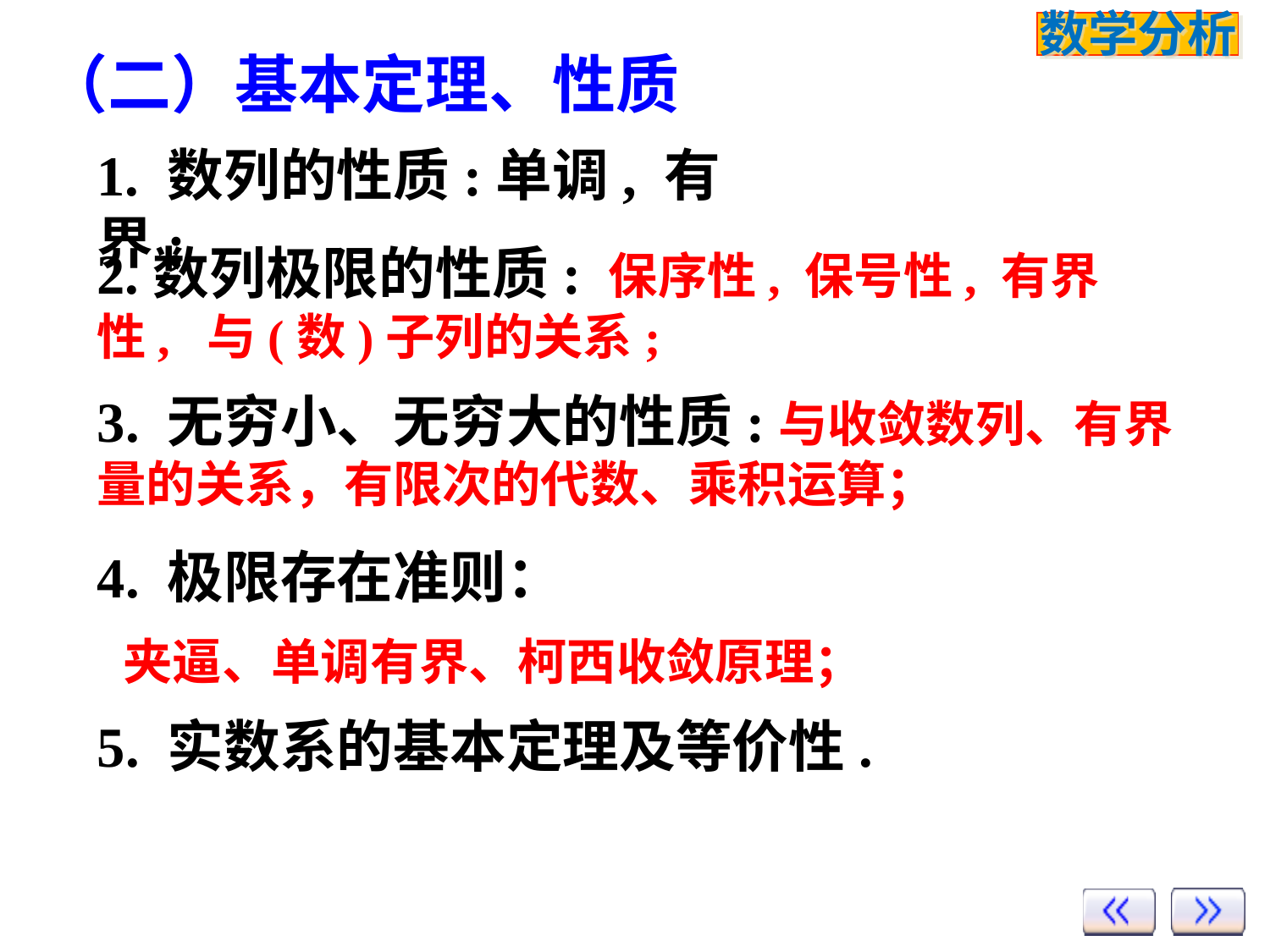

（二）基本定理、性质
1. 数列的性质:单调, 有界;
2.数列极限的性质: 保序性, 保号性, 有界性,  与(数)子列的关系;
3. 无穷小、无穷大的性质:与收敛数列、有界量的关系，有限次的代数、乘积运算；
4. 极限存在准则：
夹逼、单调有界、柯西收敛原理；
5. 实数系的基本定理及等价性.